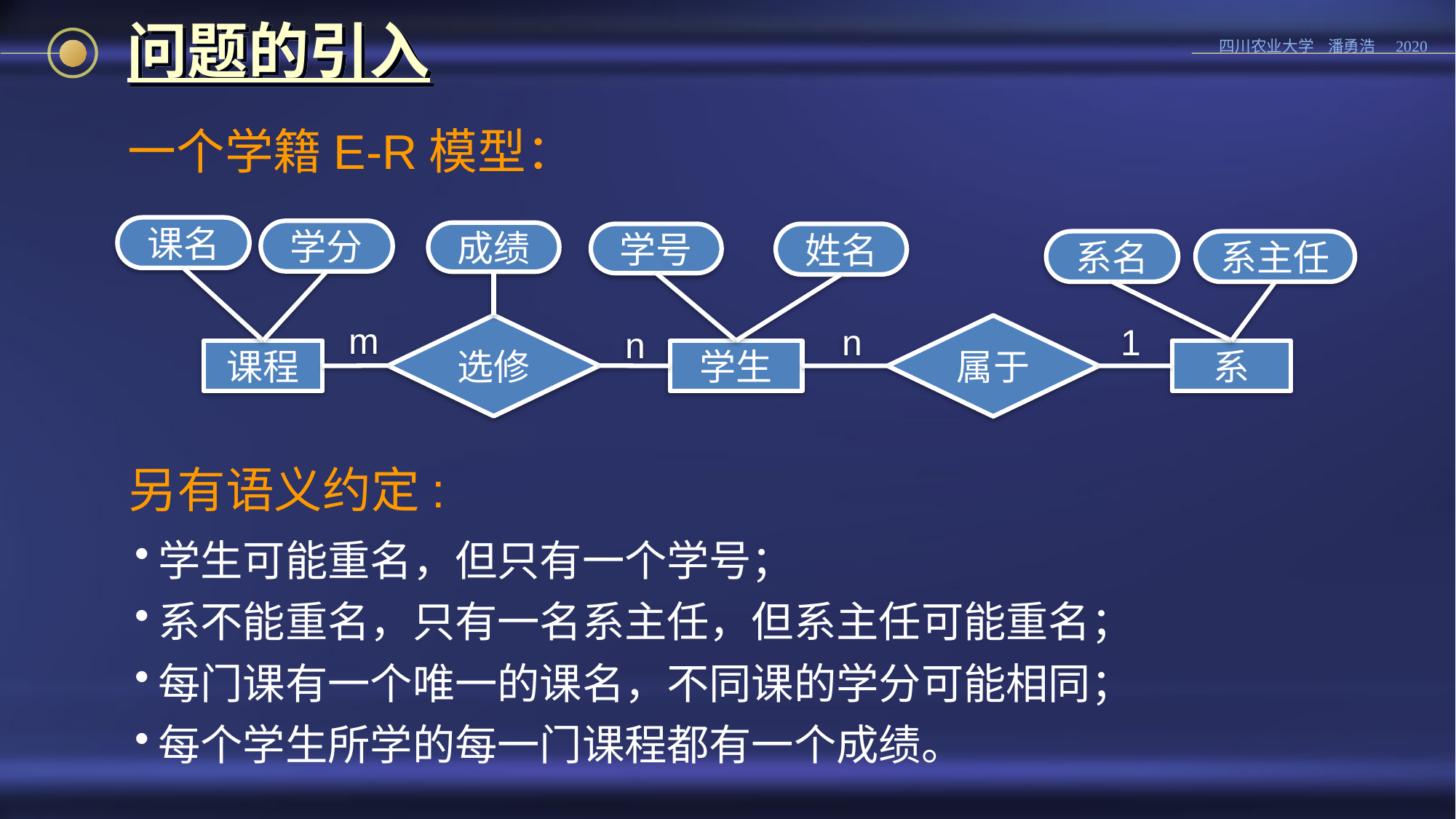

问题的引入
# 一个学籍E-R模型：
课名
学分
成绩
学号
姓名
系名
系主任
m
选修
属于
n
1
n
课程
学生
系
另有语义约定:
学生可能重名，但只有一个学号；
系不能重名，只有一名系主任，但系主任可能重名；
每门课有一个唯一的课名，不同课的学分可能相同；
每个学生所学的每一门课程都有一个成绩。